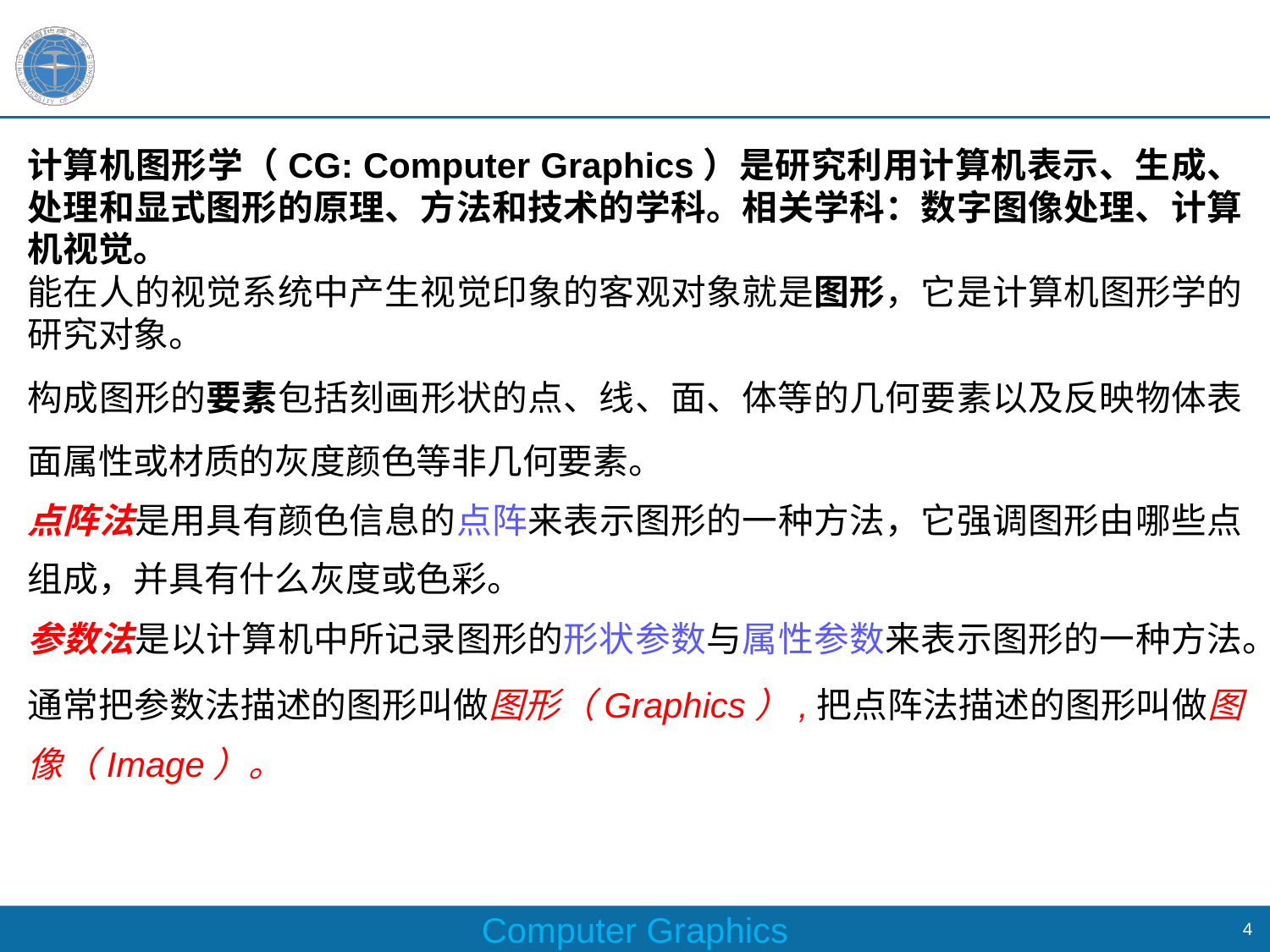

计算机图形学（CG: Computer Graphics）是研究利用计算机表示、生成、处理和显式图形的原理、方法和技术的学科。相关学科：数字图像处理、计算机视觉。
能在人的视觉系统中产生视觉印象的客观对象就是图形，它是计算机图形学的研究对象。
构成图形的要素包括刻画形状的点、线、面、体等的几何要素以及反映物体表面属性或材质的灰度颜色等非几何要素。
点阵法是用具有颜色信息的点阵来表示图形的一种方法，它强调图形由哪些点组成，并具有什么灰度或色彩。
参数法是以计算机中所记录图形的形状参数与属性参数来表示图形的一种方法。
通常把参数法描述的图形叫做图形（Graphics）,把点阵法描述的图形叫做图像（Image）。